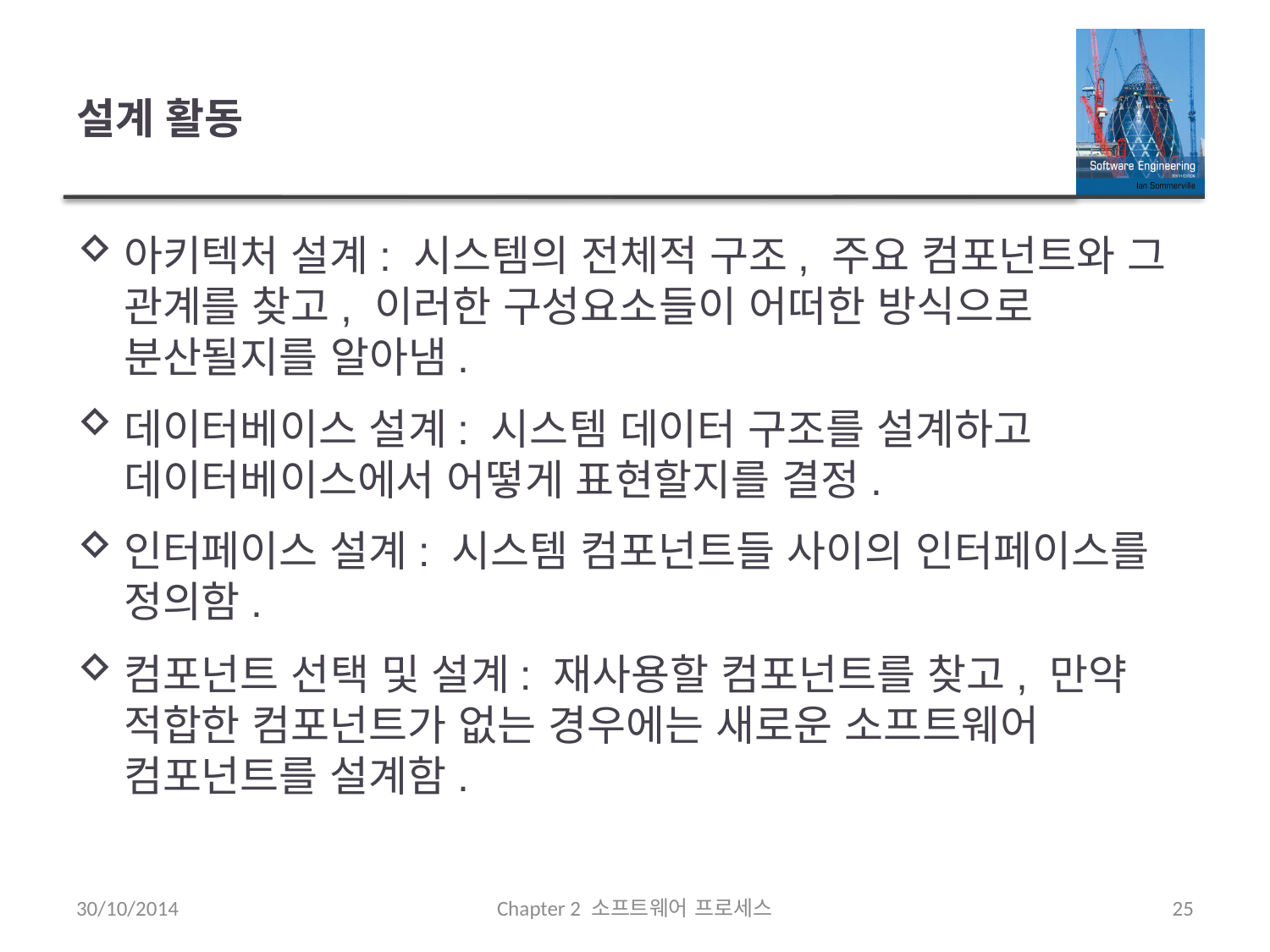

# 설계 활동
아키텍처 설계: 시스템의 전체적 구조, 주요 컴포넌트와 그 관계를 찾고, 이러한 구성요소들이 어떠한 방식으로 분산될지를 알아냄.
데이터베이스 설계: 시스템 데이터 구조를 설계하고 데이터베이스에서 어떻게 표현할지를 결정.
인터페이스 설계: 시스템 컴포넌트들 사이의 인터페이스를 정의함.
컴포넌트 선택 및 설계: 재사용할 컴포넌트를 찾고, 만약 적합한 컴포넌트가 없는 경우에는 새로운 소프트웨어 컴포넌트를 설계함.

30/10/2014
Chapter 2 소프트웨어 프로세스
25